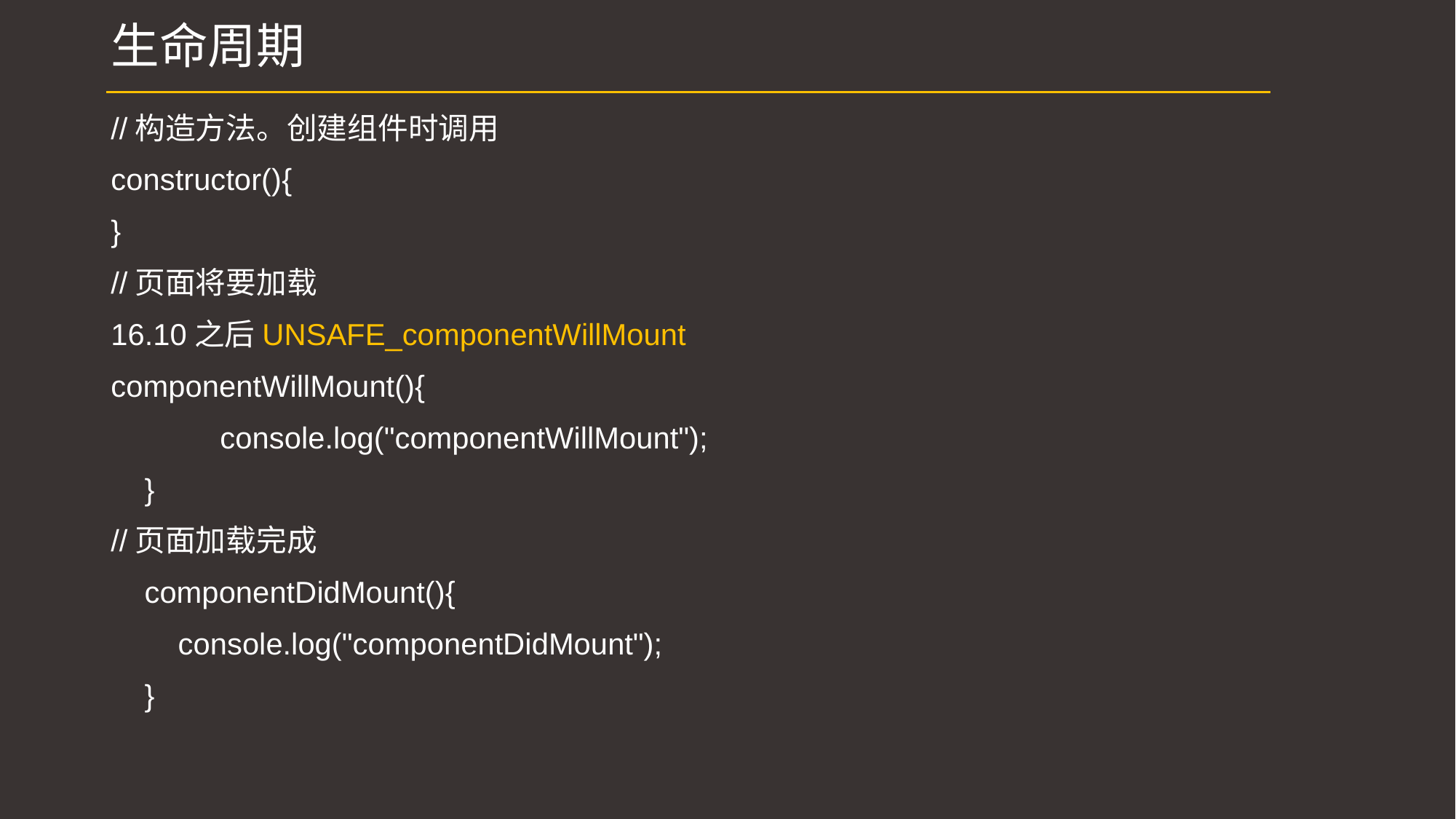

# 生命周期
//构造方法。创建组件时调用
constructor(){
}
//页面将要加载
16.10之后UNSAFE_componentWillMount
componentWillMount(){
	console.log("componentWillMount");
    }
//页面加载完成
    componentDidMount(){
        console.log("componentDidMount");
    }